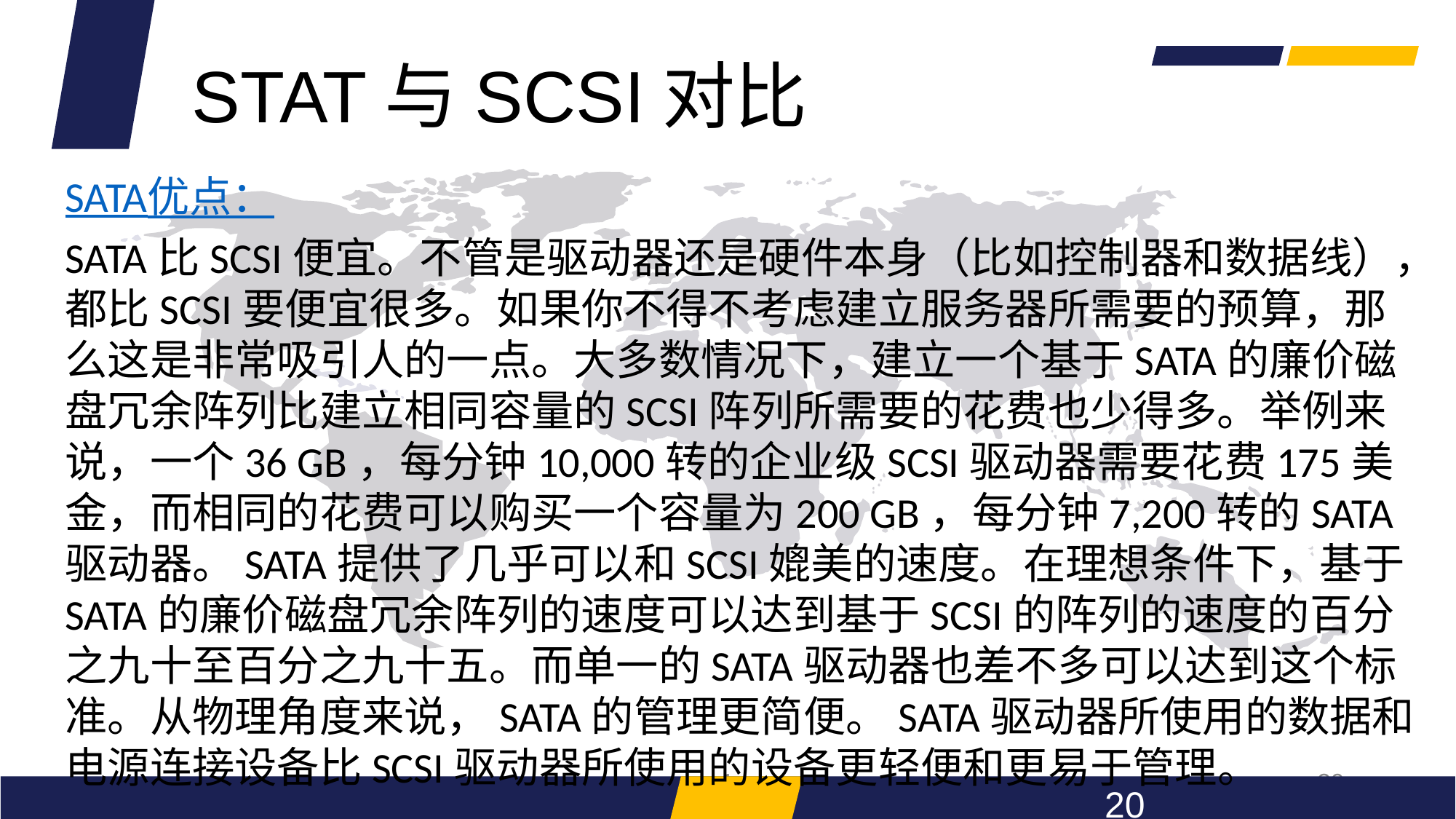

STAT与SCSI对比

SATA优点：
SATA比SCSI便宜。不管是驱动器还是硬件本身（比如控制器和数据线），都比SCSI要便宜很多。如果你不得不考虑建立服务器所需要的预算，那么这是非常吸引人的一点。大多数情况下，建立一个基于SATA的廉价磁盘冗余阵列比建立相同容量的SCSI阵列所需要的花费也少得多。举例来说，一个36 GB，每分钟10,000转的企业级SCSI驱动器需要花费175美金，而相同的花费可以购买一个容量为200 GB，每分钟7,200转的SATA驱动器。SATA提供了几乎可以和SCSI媲美的速度。在理想条件下，基于SATA的廉价磁盘冗余阵列的速度可以达到基于SCSI的阵列的速度的百分之九十至百分之九十五。而单一的SATA驱动器也差不多可以达到这个标准。从物理角度来说，SATA的管理更简便。SATA驱动器所使用的数据和电源连接设备比SCSI驱动器所使用的设备更轻便和更易于管理。

1
20
20